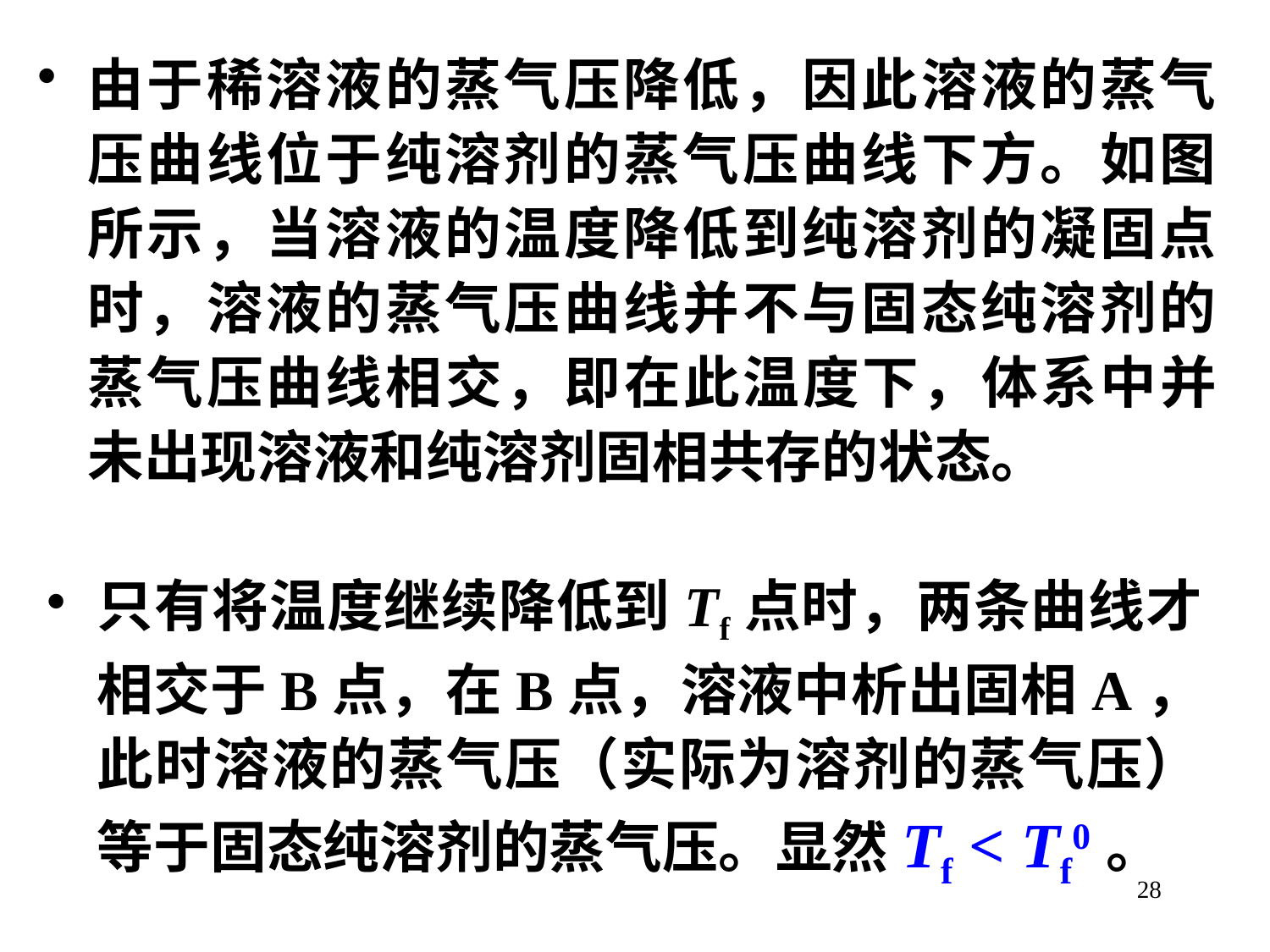

由于稀溶液的蒸气压降低，因此溶液的蒸气压曲线位于纯溶剂的蒸气压曲线下方。如图所示，当溶液的温度降低到纯溶剂的凝固点时，溶液的蒸气压曲线并不与固态纯溶剂的蒸气压曲线相交，即在此温度下，体系中并未出现溶液和纯溶剂固相共存的状态。
只有将温度继续降低到Tf点时，两条曲线才相交于B点，在B点，溶液中析出固相A，此时溶液的蒸气压（实际为溶剂的蒸气压）等于固态纯溶剂的蒸气压。显然Tf < Tf0。
28